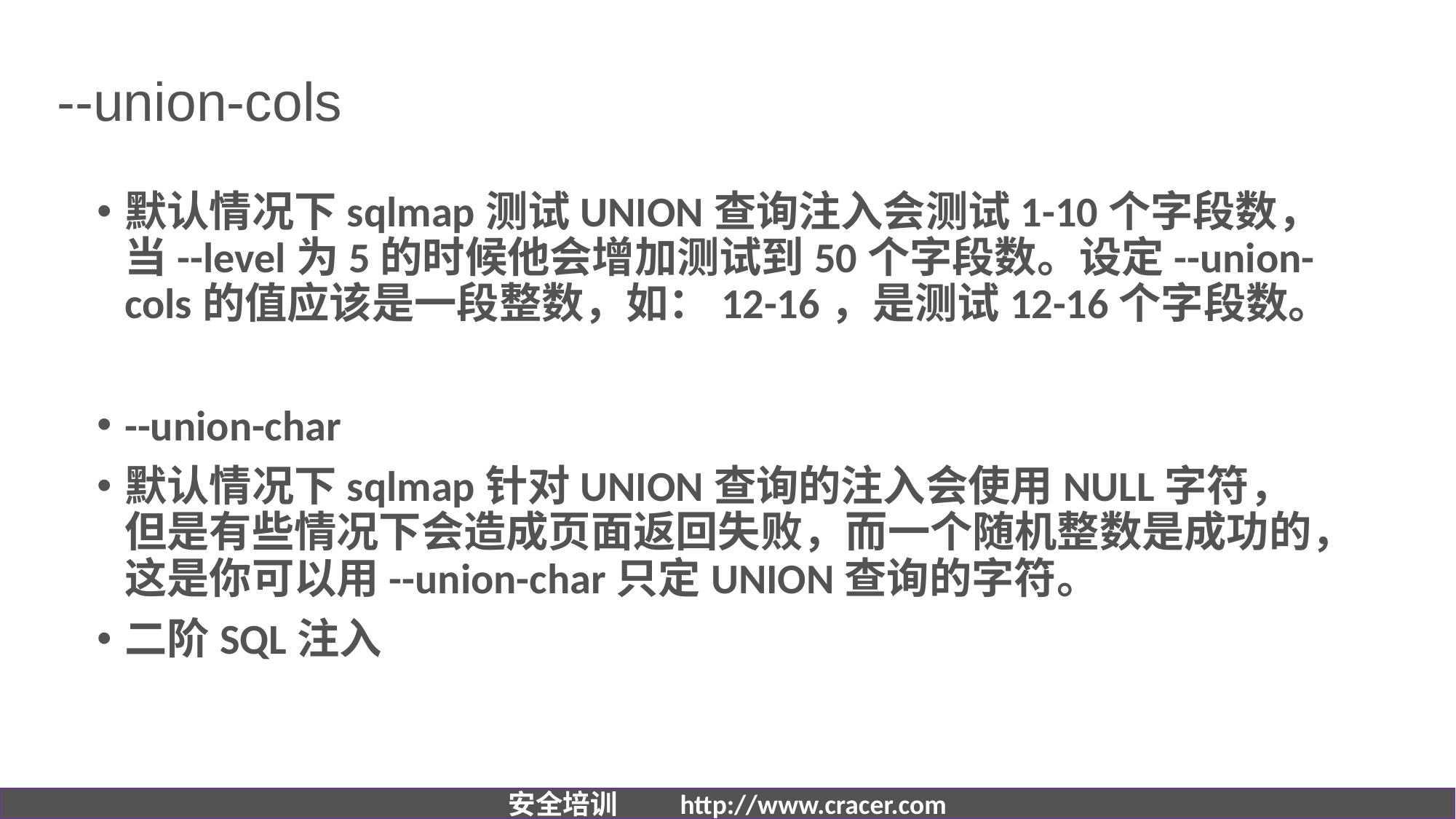

# --union-cols
默认情况下sqlmap测试UNION查询注入会测试1-10个字段数，当--level为5的时候他会增加测试到50个字段数。设定--union-cols的值应该是一段整数，如：12-16，是测试12-16个字段数。

--union-char
默认情况下sqlmap针对UNION查询的注入会使用NULL字符，但是有些情况下会造成页面返回失败，而一个随机整数是成功的，这是你可以用--union-char只定UNION查询的字符。
二阶SQL注入